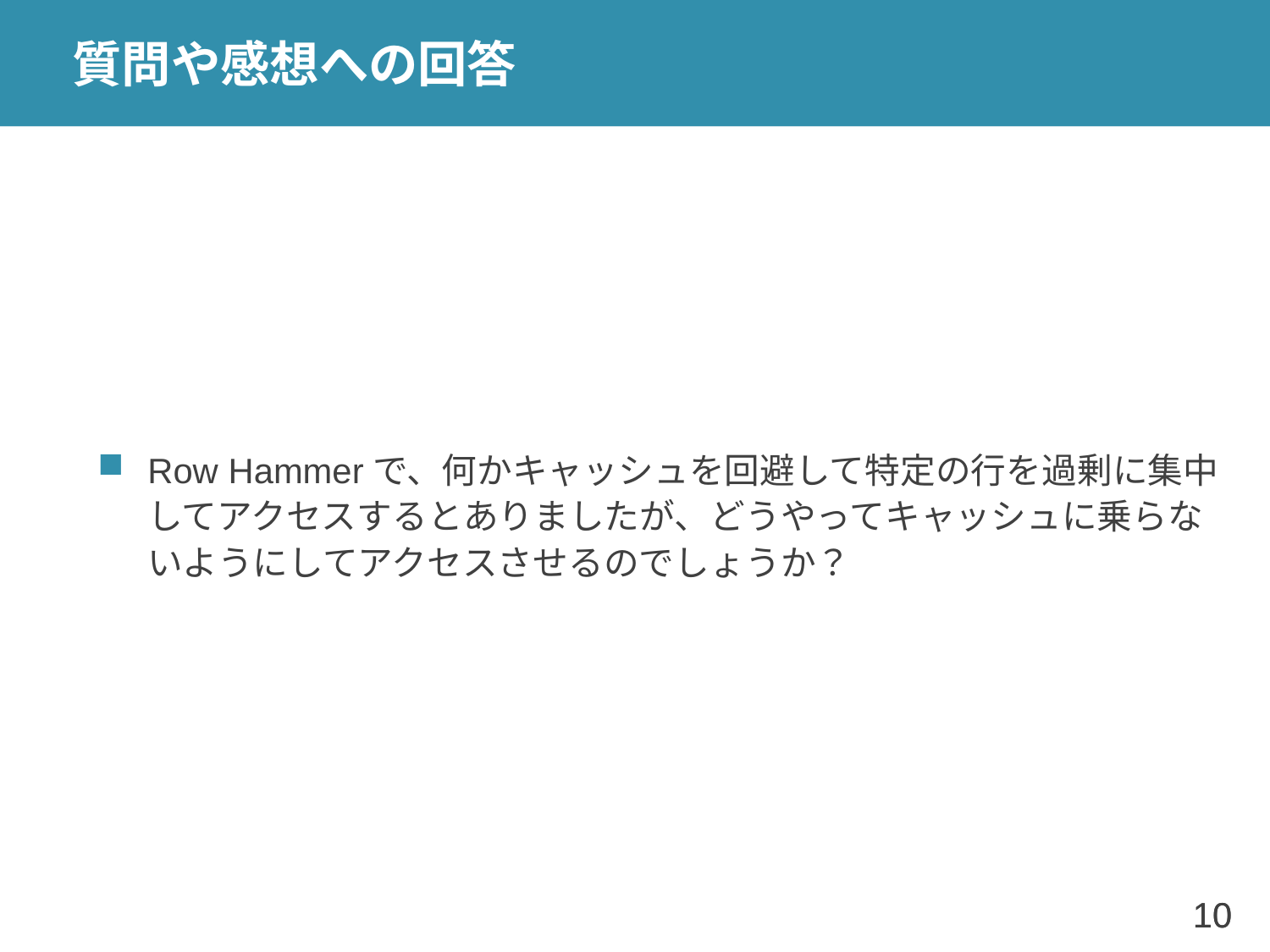

# 質問や感想への回答
Row Hammerで、何かキャッシュを回避して特定の行を過剰に集中してアクセスするとありましたが、どうやってキャッシュに乗らないようにしてアクセスさせるのでしょうか？